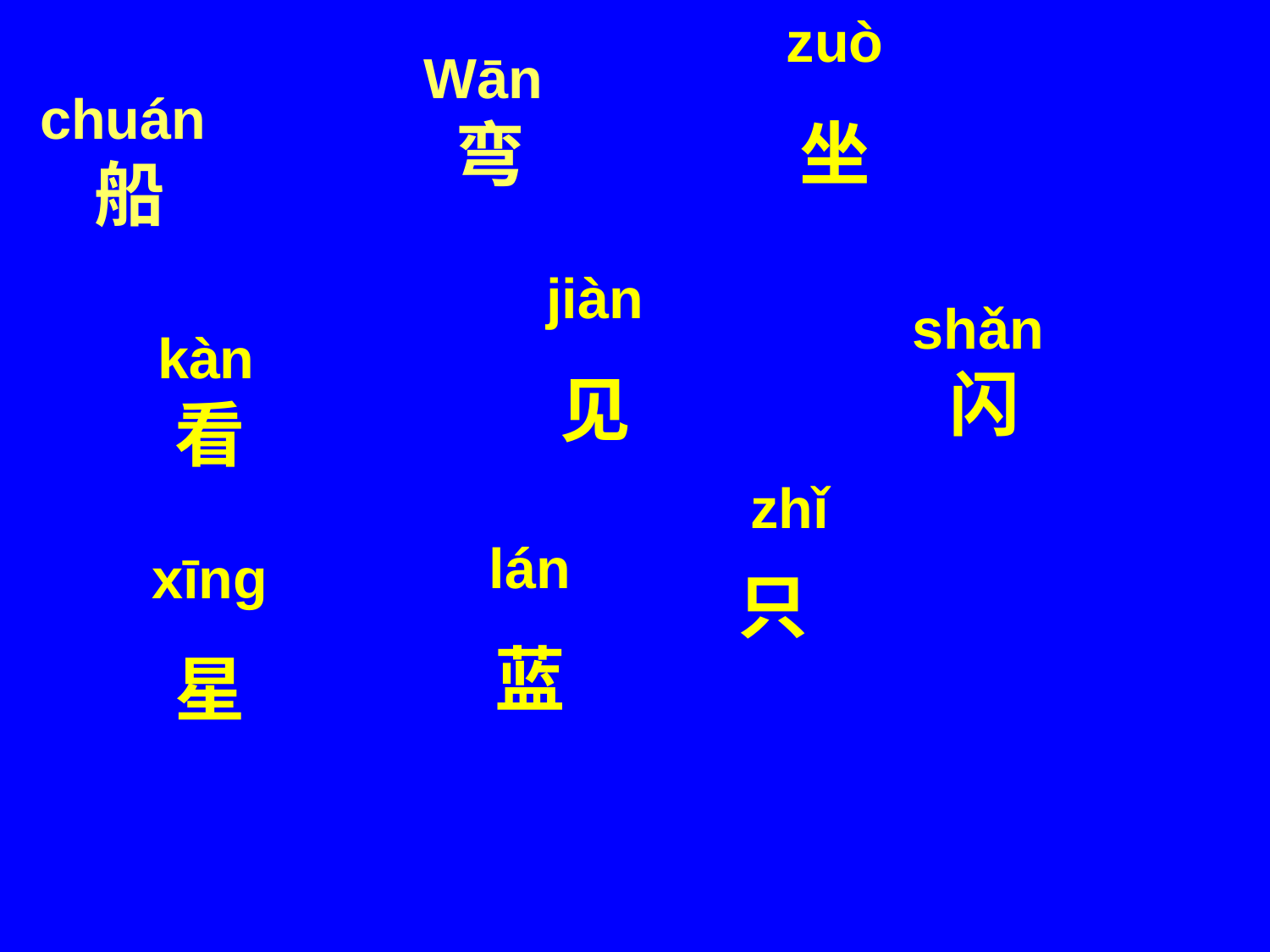

zuò
坐
Wān弯
chuán船
jiàn
见
shǎn闪
kàn看
zhǐ
lán
蓝
xīng
星
只